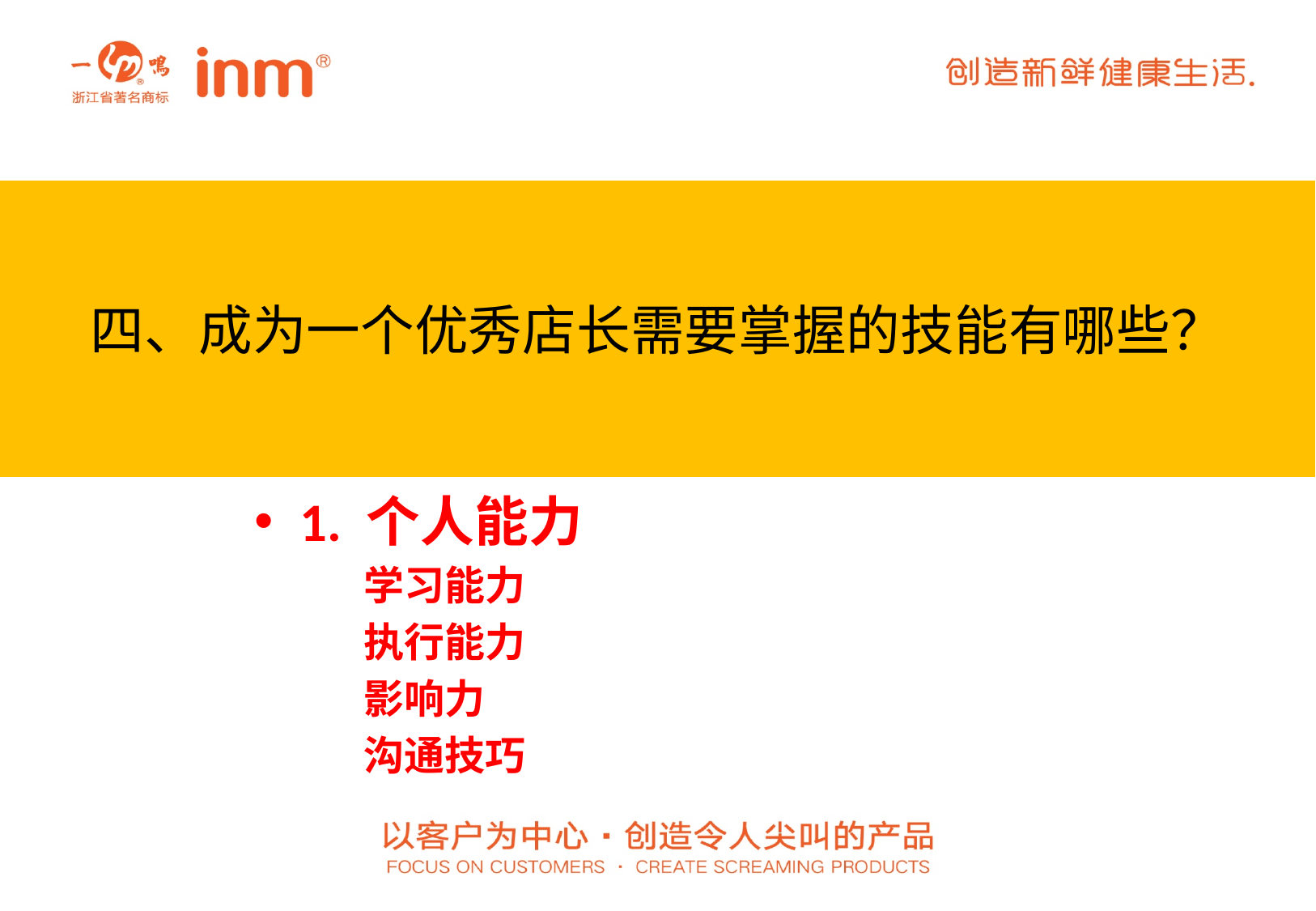

四、成为一个优秀店长需要掌握的技能有哪些？

1. 个人能力
           学习能力
           执行能力
           影响力
           沟通技巧